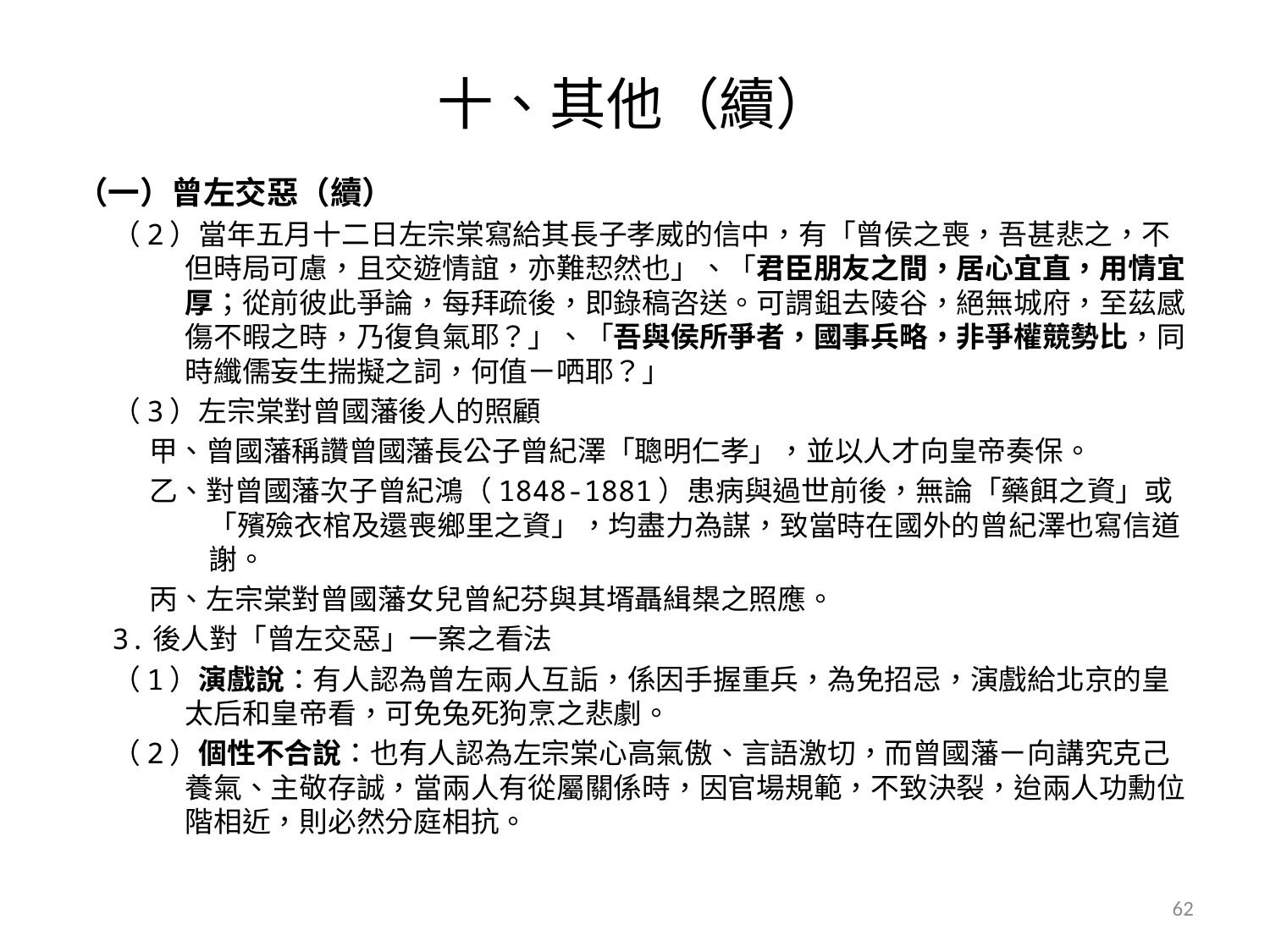

# 十、其他（續）
（一）曾左交惡（續）
（2）當年五月十二日左宗棠寫給其長子孝威的信中，有「曾侯之喪，吾甚悲之，不但時局可慮，且交遊情誼，亦難恝然也」、「君臣朋友之間，居心宜直，用情宜厚；從前彼此爭論，每拜疏後，即錄稿咨送。可謂鉏去陵谷，絕無城府，至茲感傷不暇之時，乃復負氣耶？」、「吾與侯所爭者，國事兵略，非爭權競勢比，同時纖儒妄生揣擬之詞，何值ㄧ哂耶？」
（3）左宗棠對曾國藩後人的照顧
甲、曾國藩稱讚曾國藩長公子曾紀澤「聰明仁孝」，並以人才向皇帝奏保。
乙、對曾國藩次子曾紀鴻（1848-1881）患病與過世前後，無論「藥餌之資」或「殯殮衣棺及還喪鄉里之資」，均盡力為謀，致當時在國外的曾紀澤也寫信道謝。
丙、左宗棠對曾國藩女兒曾紀芬與其壻聶緝槼之照應。
3.後人對「曾左交惡」一案之看法
（1）演戲說：有人認為曾左兩人互詬，係因手握重兵，為免招忌，演戲給北京的皇太后和皇帝看，可免兔死狗烹之悲劇。
（2）個性不合說：也有人認為左宗棠心高氣傲、言語激切，而曾國藩ㄧ向講究克己養氣、主敬存誠，當兩人有從屬關係時，因官場規範，不致決裂，迨兩人功勳位階相近，則必然分庭相抗。

62